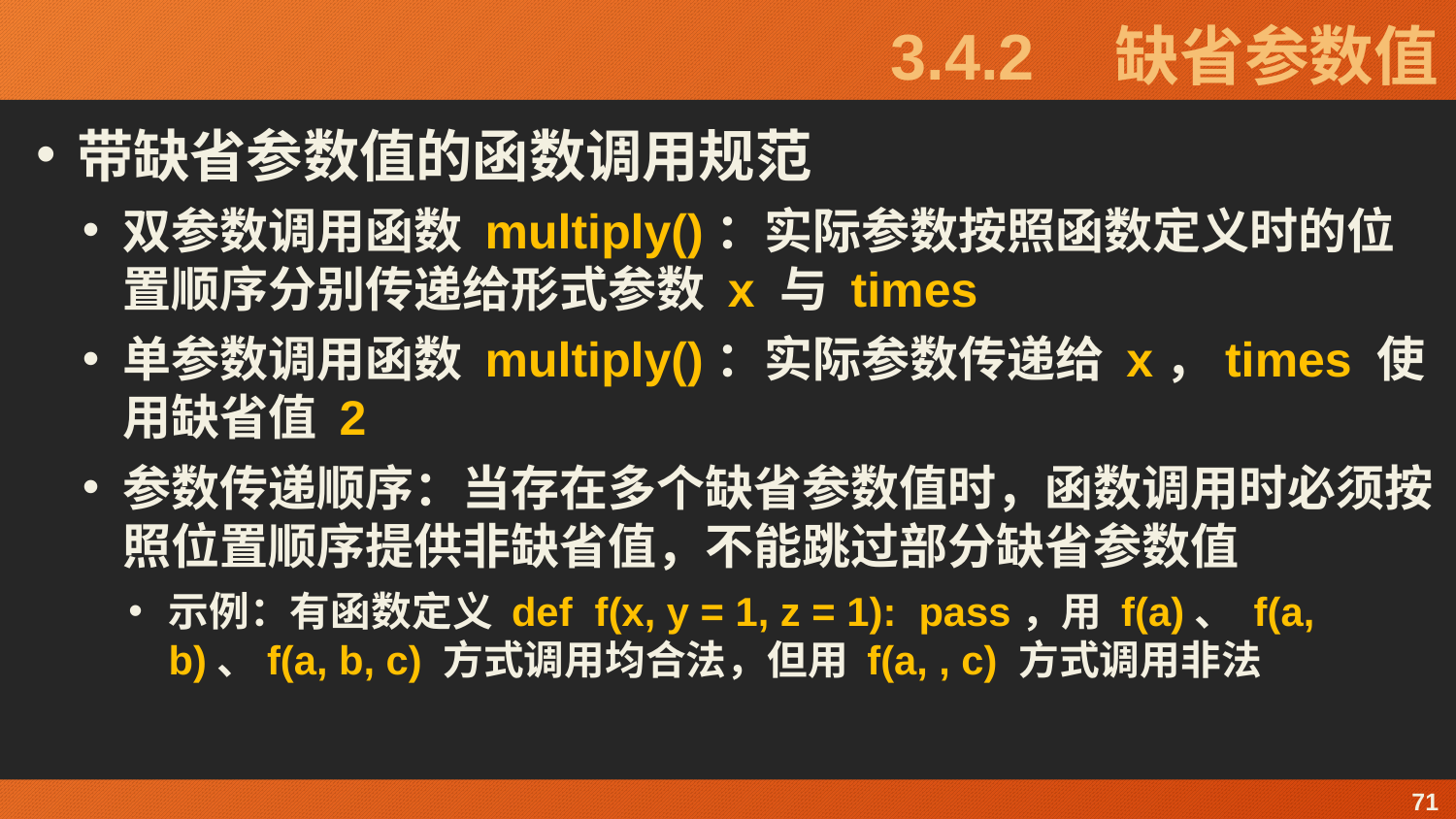

# 3.4.2　缺省参数值
带缺省参数值的函数调用规范
双参数调用函数 multiply()：实际参数按照函数定义时的位置顺序分别传递给形式参数 x 与 times
单参数调用函数 multiply()：实际参数传递给 x，times 使用缺省值 2
参数传递顺序：当存在多个缺省参数值时，函数调用时必须按照位置顺序提供非缺省值，不能跳过部分缺省参数值
示例：有函数定义 def  f(x, y = 1, z = 1):  pass，用 f(a)、 f(a, b)、f(a, b, c) 方式调用均合法，但用 f(a, , c) 方式调用非法
71